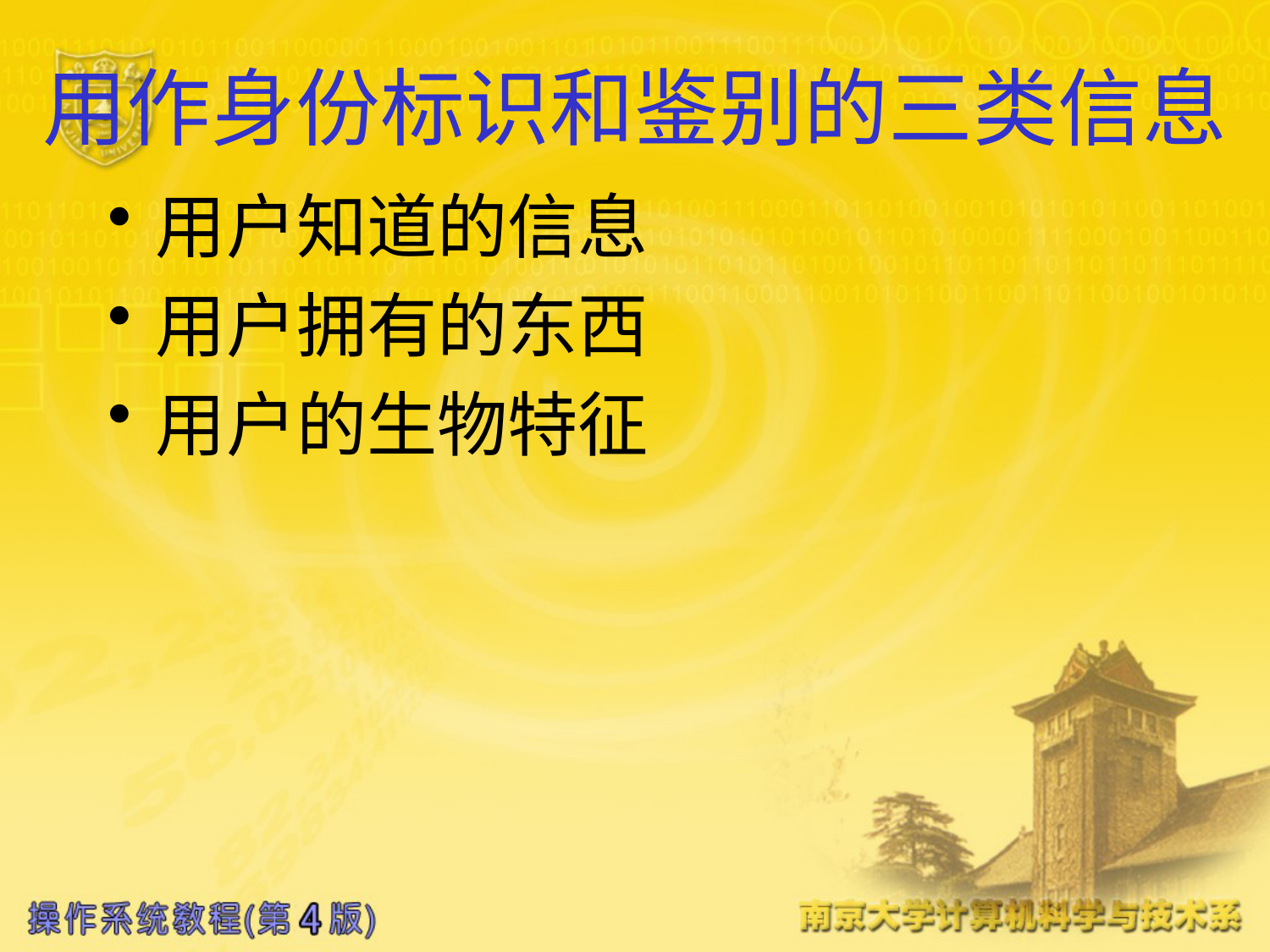

# 用作身份标识和鉴别的三类信息
用户知道的信息
用户拥有的东西
用户的生物特征